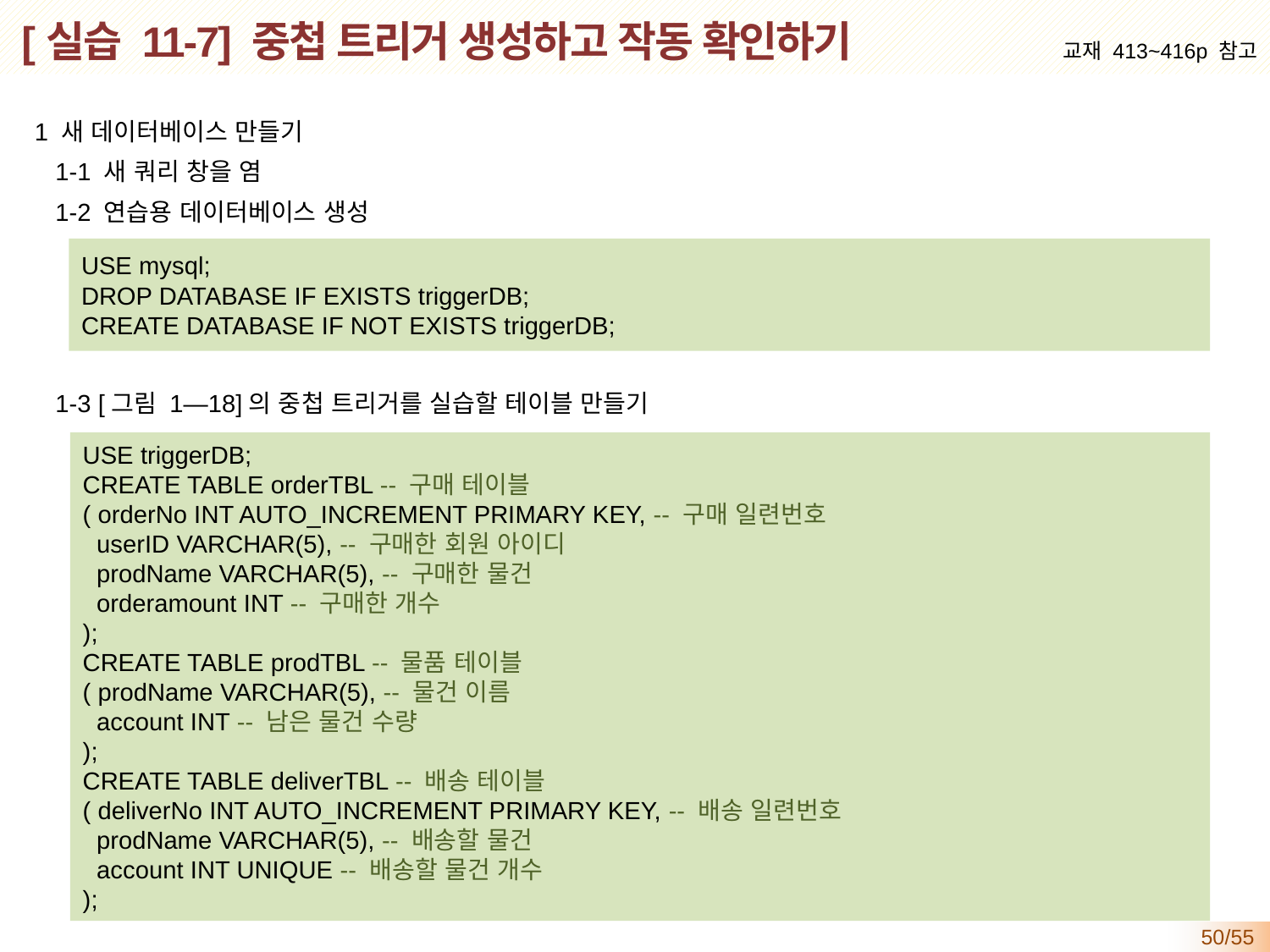

# [실습 11-7] 중첩 트리거 생성하고 작동 확인하기
교재 413~416p 참고
1 새 데이터베이스 만들기
   1-1 새 쿼리 창을 염
   1-2 연습용 데이터베이스 생성

   1-3 [그림 1—18]의 중첩 트리거를 실습할 테이블 만들기

USE mysql;
DROP DATABASE IF EXISTS triggerDB;
CREATE DATABASE IF NOT EXISTS triggerDB;
USE triggerDB;
CREATE TABLE orderTBL -- 구매 테이블
( orderNo INT AUTO_INCREMENT PRIMARY KEY, -- 구매 일련번호
  userID VARCHAR(5), -- 구매한 회원 아이디
  prodName VARCHAR(5), -- 구매한 물건
  orderamount INT -- 구매한 개수
);
CREATE TABLE prodTBL -- 물품 테이블
( prodName VARCHAR(5), -- 물건 이름
  account INT -- 남은 물건 수량
);
CREATE TABLE deliverTBL -- 배송 테이블
( deliverNo INT AUTO_INCREMENT PRIMARY KEY, -- 배송 일련번호
  prodName VARCHAR(5), -- 배송할 물건
  account INT UNIQUE -- 배송할 물건 개수
);